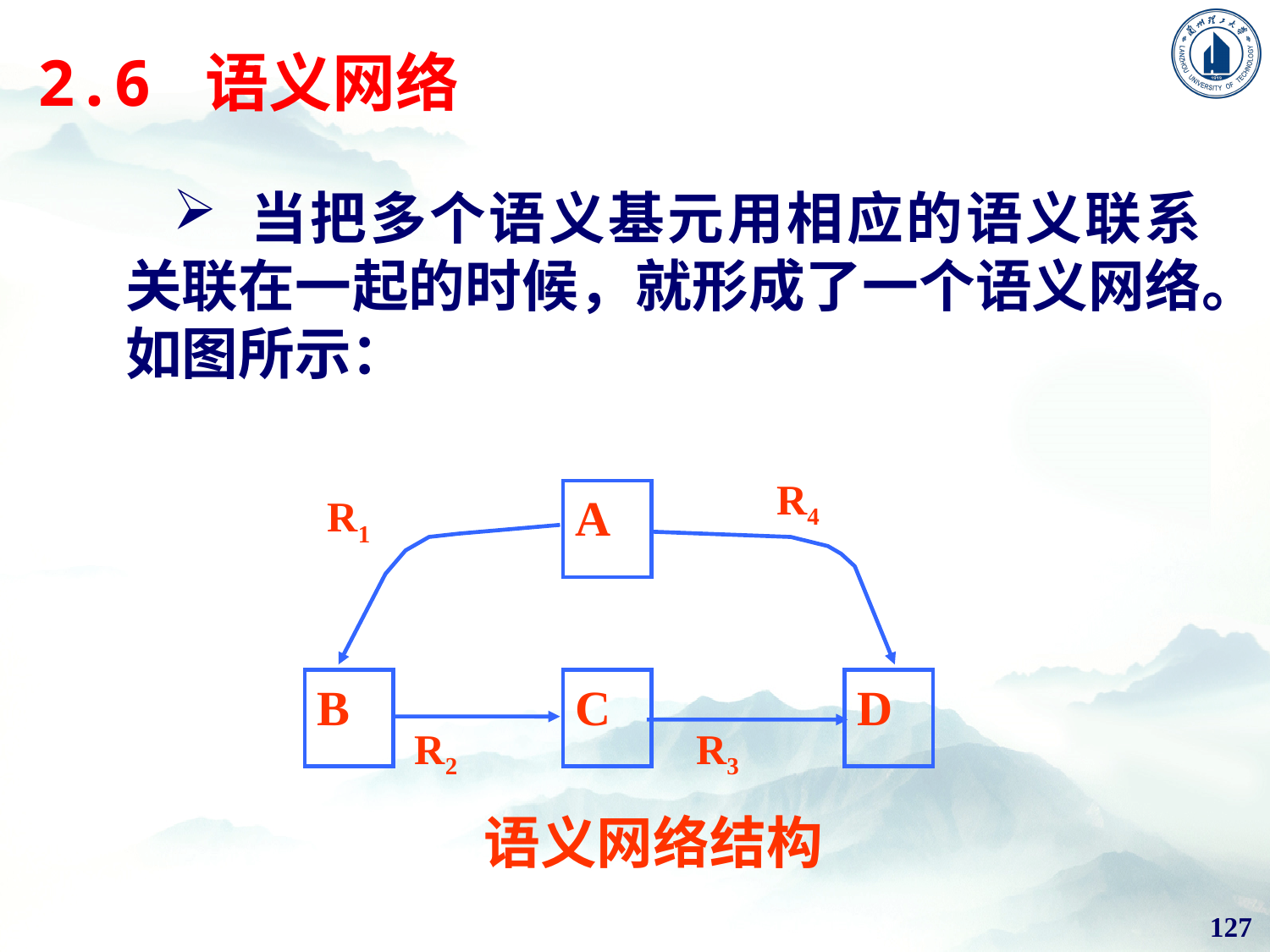

# 2.6 语义网络
 当把多个语义基元用相应的语义联系关联在一起的时候，就形成了一个语义网络。如图所示：

R4
A
R1

B
C
D
R2
R3

语义网络结构
127